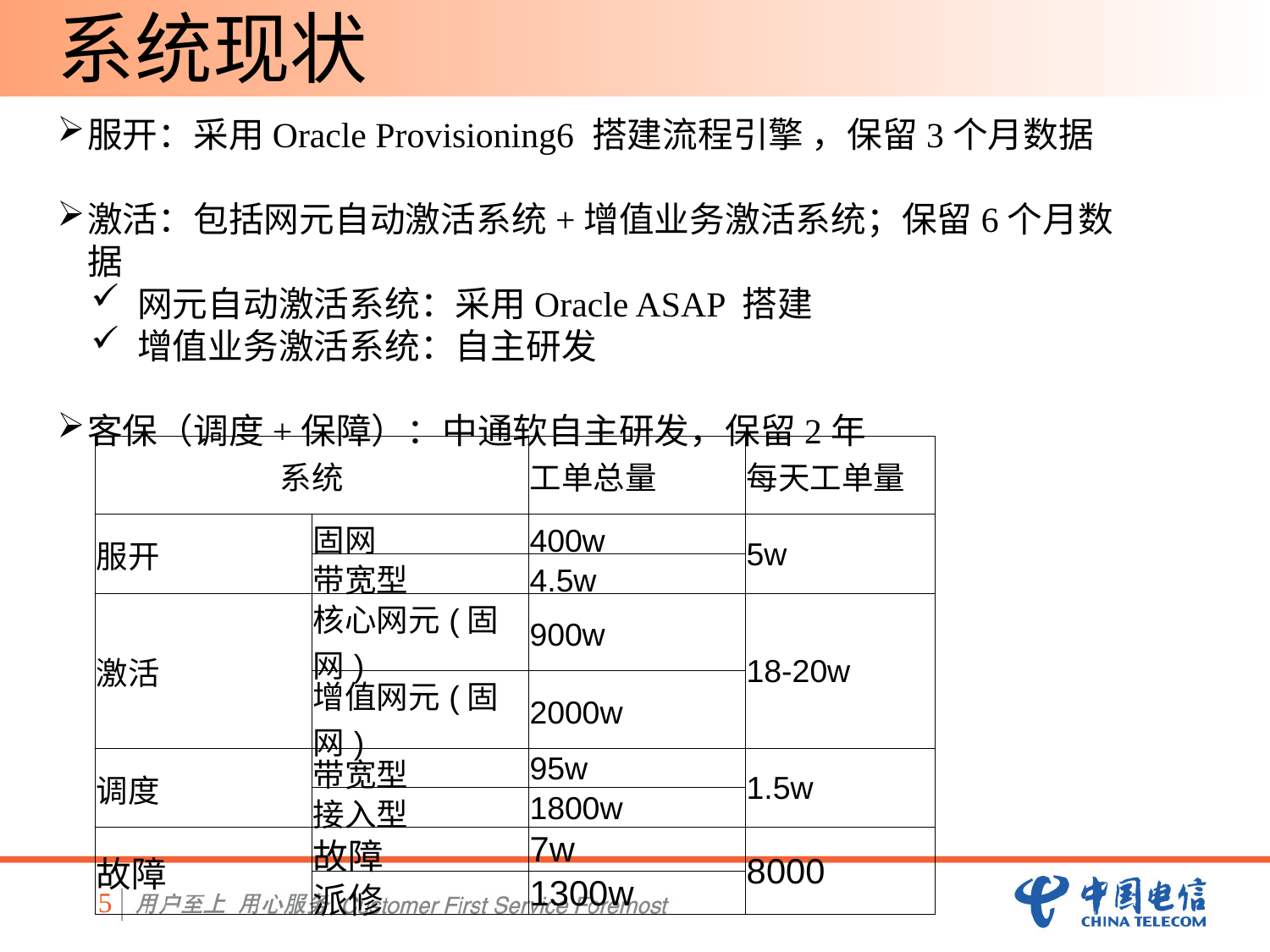

# 系统现状
服开：采用Oracle Provisioning6 搭建流程引擎 ，保留3个月数据

激活：包括网元自动激活系统+增值业务激活系统；保留6个月数据
 网元自动激活系统：采用Oracle ASAP 搭建
 增值业务激活系统：自主研发

客保（调度+保障）：中通软自主研发，保留2年
| 系统 |  | 工单总量 | 每天工单量 |
| --- | --- | --- | --- |
| 服开 | 固网 | 400w | 5w |
|  | 带宽型 | 4.5w |  |
| 激活 | 核心网元(固网) | 900w | 18-20w |
|  | 增值网元(固网) | 2000w |  |
| 调度 | 带宽型 | 95w | 1.5w |
|  | 接入型 | 1800w |  |
| 故障 | 故障 | 7w | 8000 |
|  | 派修 | 1300w |  |
5